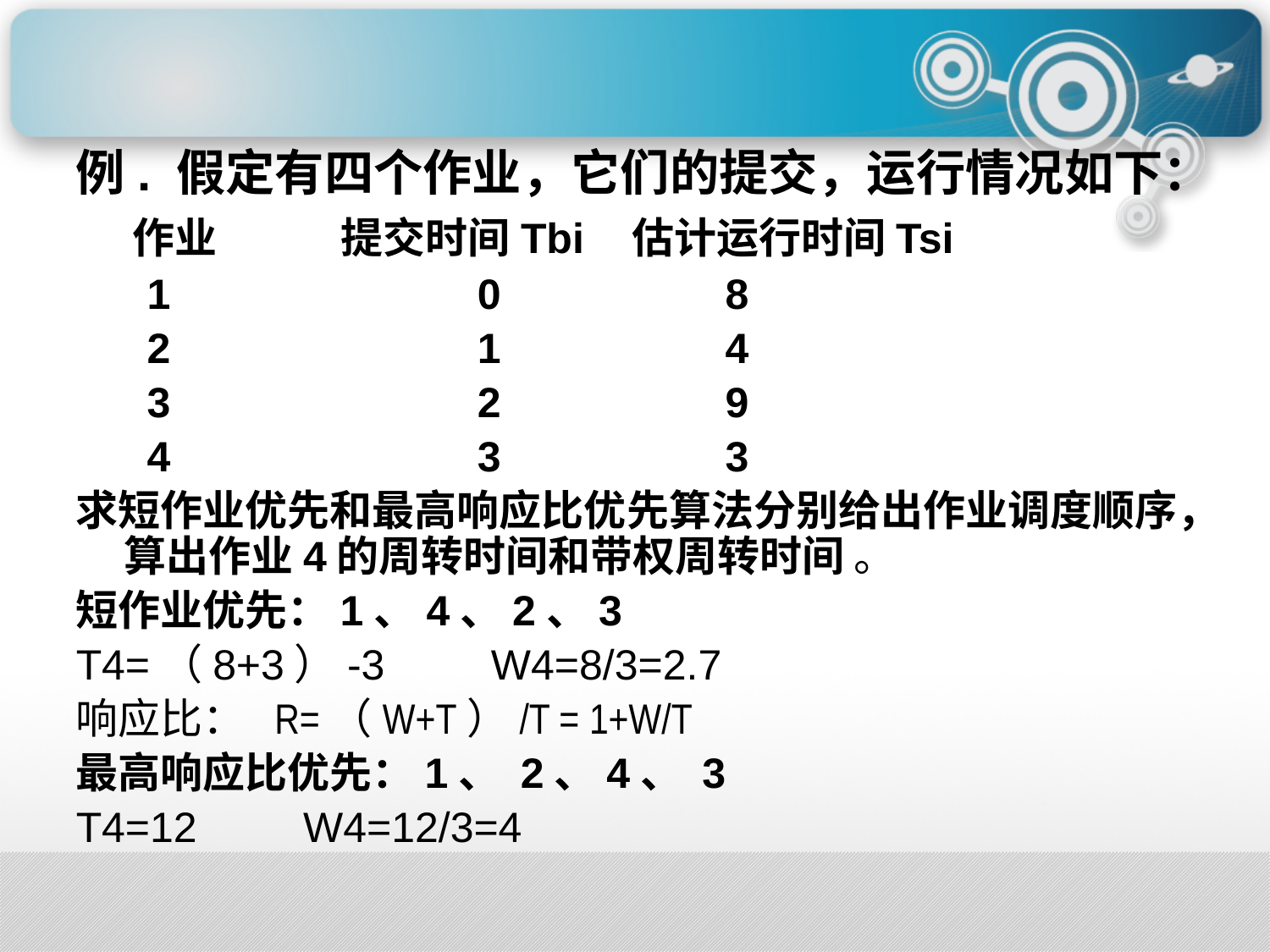

例. 假定有四个作业，它们的提交，运行情况如下：
    作业             提交时间Tbi   	估计运行时间Tsi
      1                          0                   8
      2                          1                   4
      3                          2                   9
      4                          3                   3
求短作业优先和最高响应比优先算法分别给出作业调度顺序，算出作业4的周转时间和带权周转时间 。
短作业优先：1、4、2、3
T4=（8+3）-3         W4=8/3=2.7
响应比：  R=（W+T）/T = 1+W/T
最高响应比优先：1、 2、4、 3
T4=12         W4=12/3=4